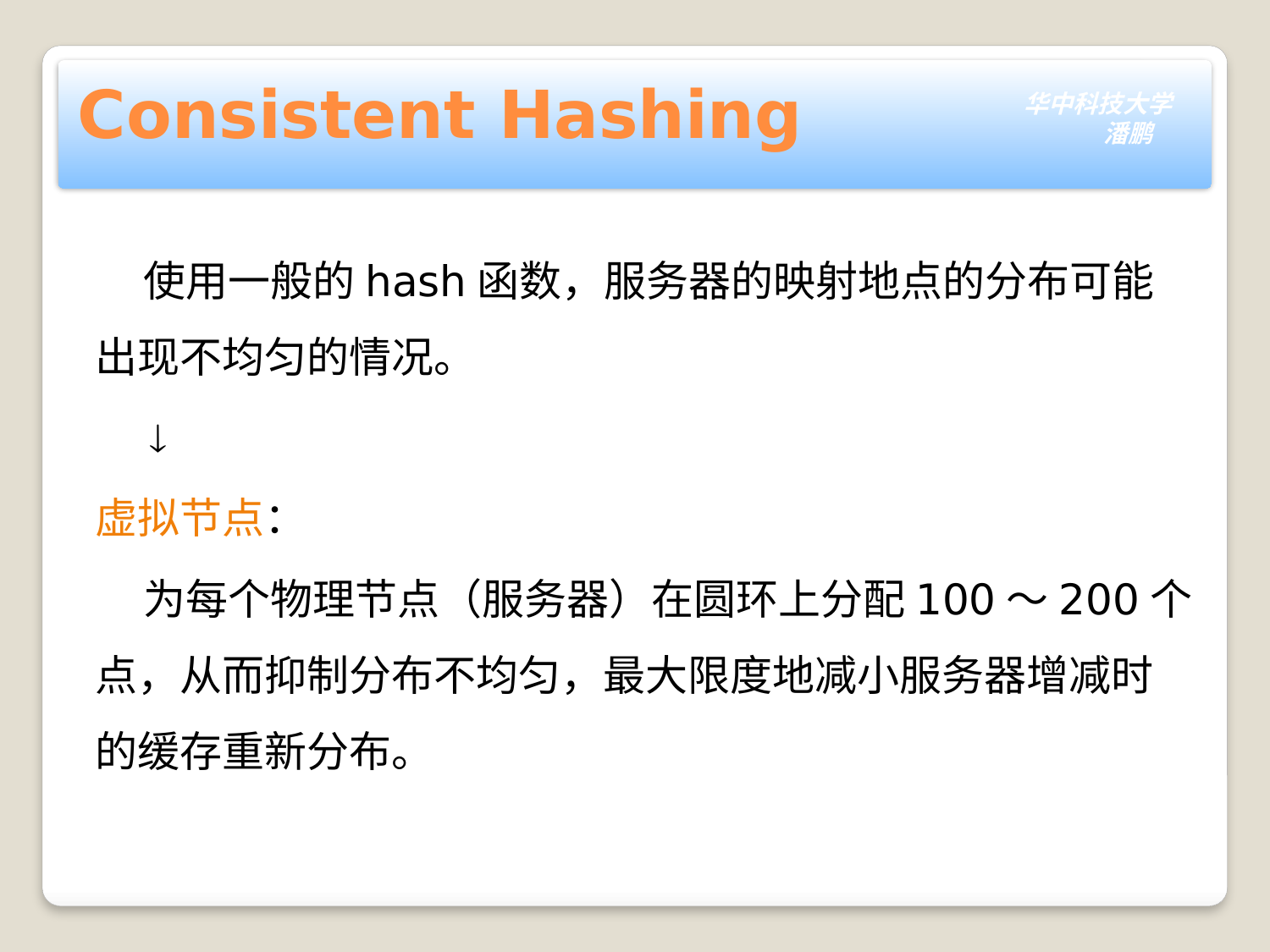

# Consistent Hashing
    使用一般的hash函数，服务器的映射地点的分布可能出现不均匀的情况。
    ↓
虚拟节点：
    为每个物理节点（服务器）在圆环上分配100～200个点，从而抑制分布不均匀，最大限度地减小服务器增减时的缓存重新分布。